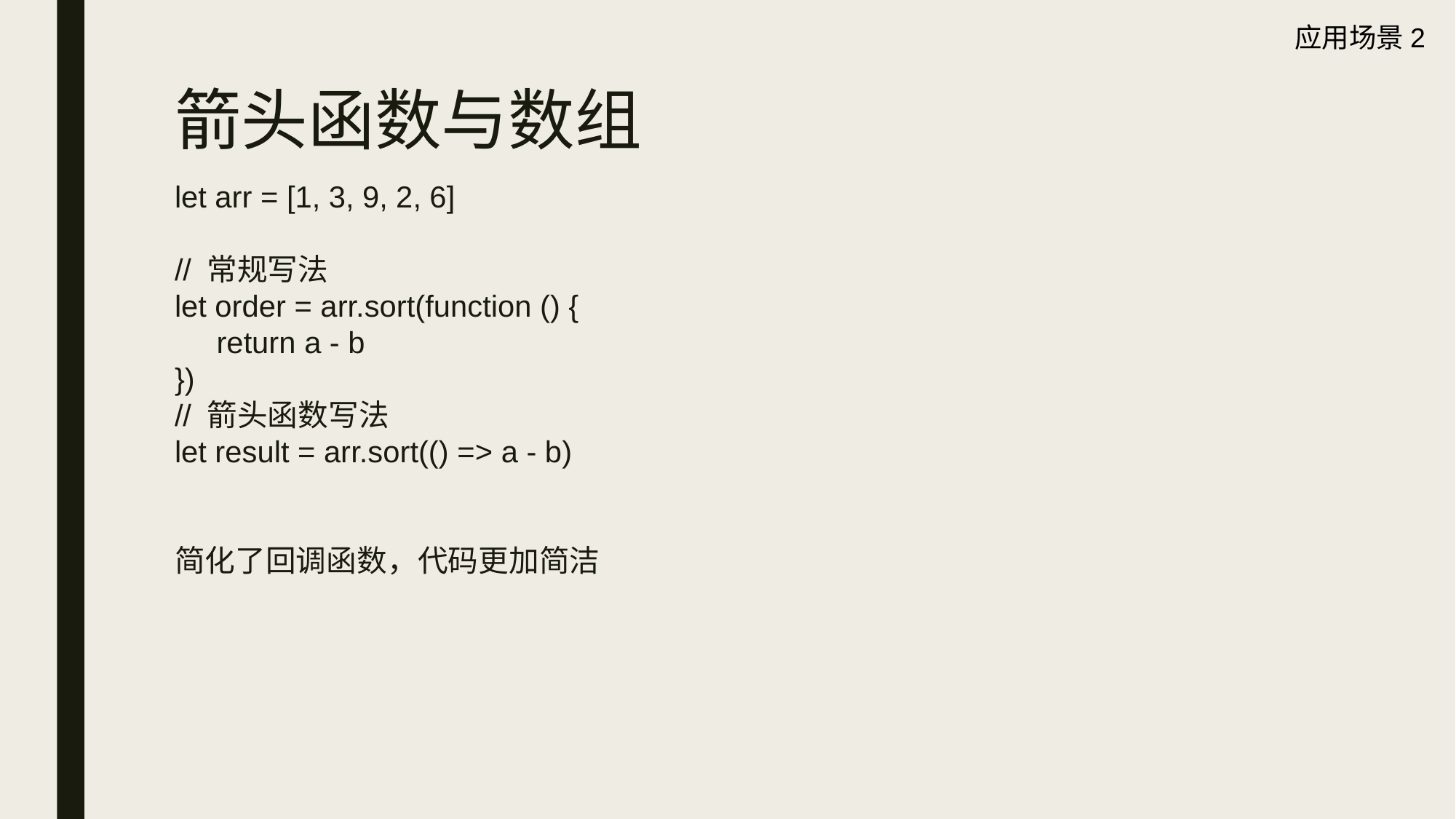

应用场景2
# 箭头函数与数组
let arr = [1, 3, 9, 2, 6]

// 常规写法
let order = arr.sort(function () {
     return a - b
})
// 箭头函数写法
let result = arr.sort(() => a - b)

简化了回调函数，代码更加简洁